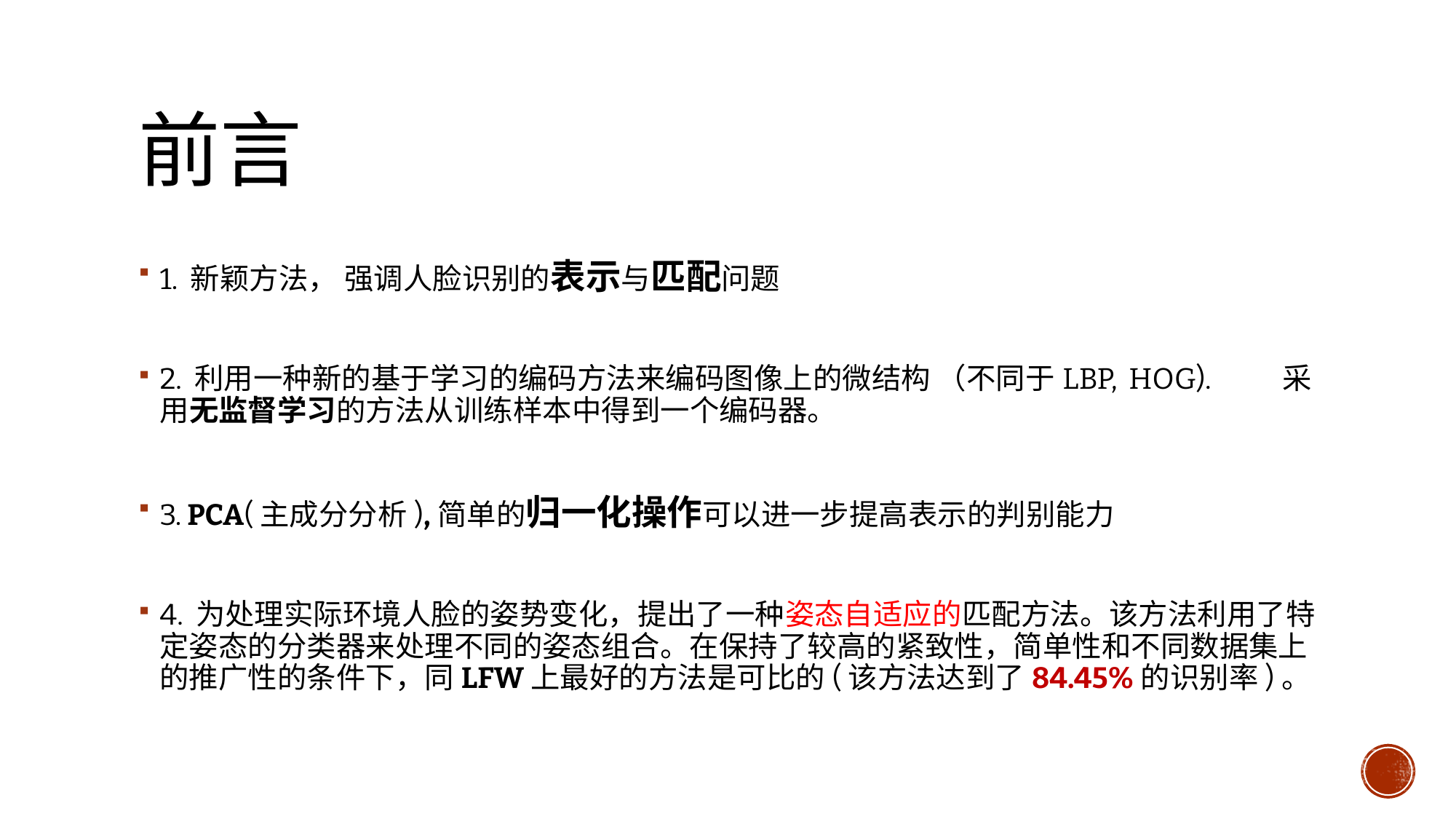

# 前言
1. 新颖方法， 强调人脸识别的表示与匹配问题

2. 利用一种新的基于学习的编码方法来编码图像上的微结构 （不同于LBP,  HOG).           采用无监督学习的方法从训练样本中得到一个编码器。

3. PCA(主成分分析),简单的归一化操作可以进一步提高表示的判别能力

4. 为处理实际环境人脸的姿势变化，提出了一种姿态自适应的匹配方法。该方法利用了特定姿态的分类器来处理不同的姿态组合。在保持了较高的紧致性，简单性和不同数据集上的推广性的条件下，同LFW上最好的方法是可比的(该方法达到了84.45%的识别率)。